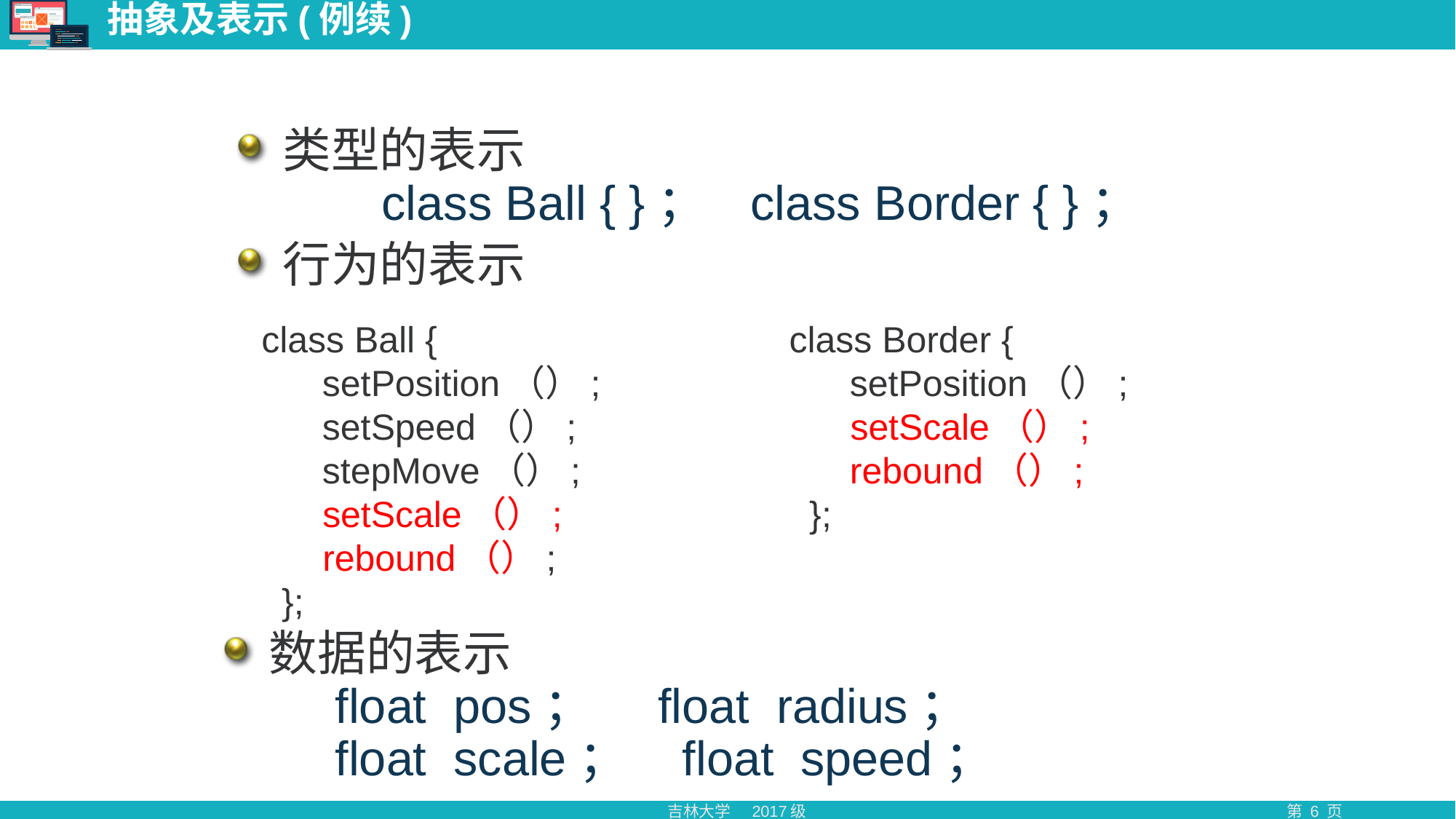

# 抽象及表示(例续)
类型的表示：
        class Ball { }；   class Border { }；
行为的表示：
 class Ball {
       setPosition（）;
       setSpeed（）;
       stepMove（）;
       setScale（）;
       rebound（）;
   };
 class Border {
       setPosition（）;
       setScale（）;
       rebound（）;
   };
数据的表示：
     float  pos；     float  radius；
     float  scale；    float  speed；